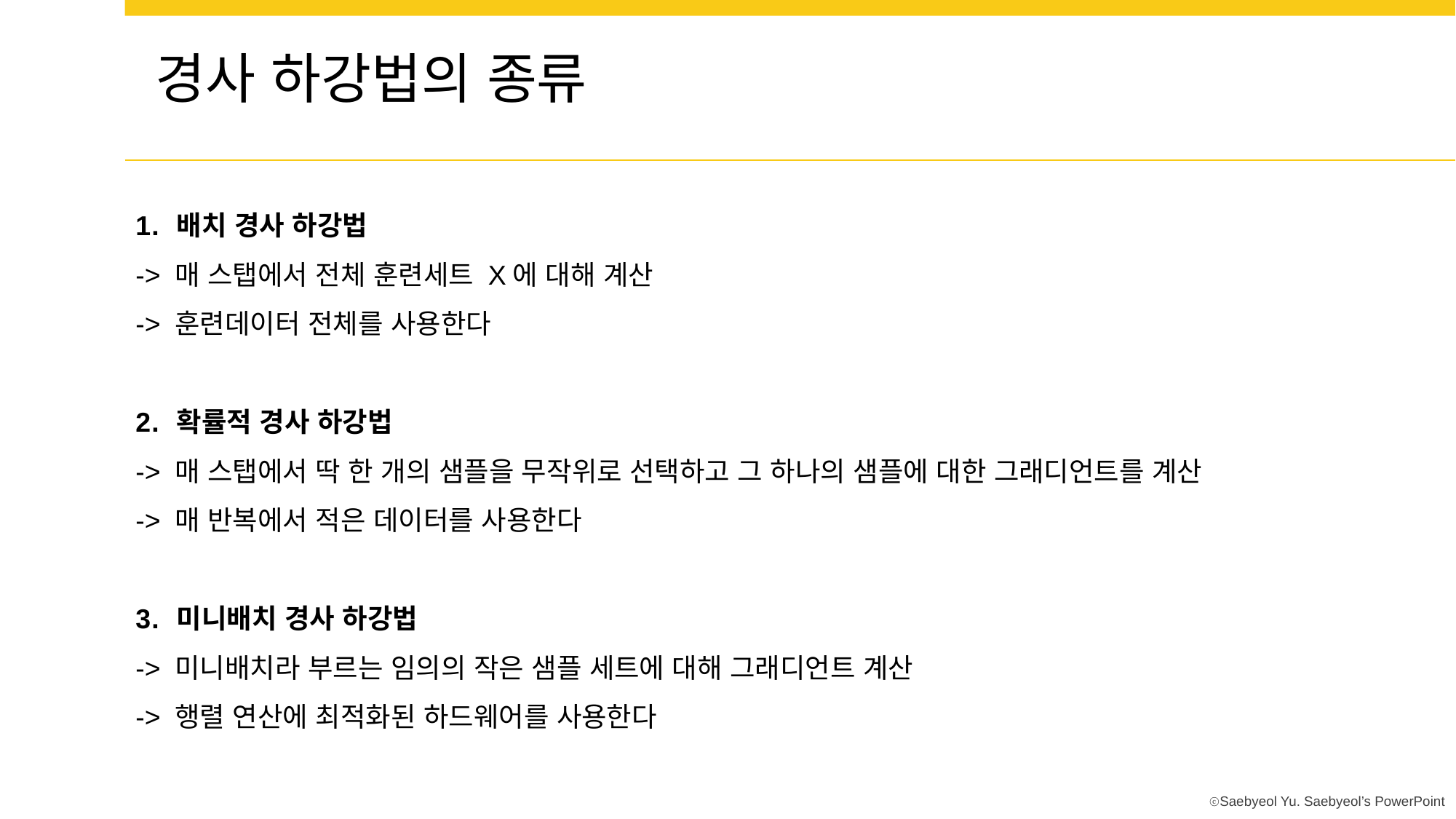

경사 하강법의 종류
배치 경사 하강법
-> 매 스탭에서 전체 훈련세트 X에 대해 계산
-> 훈련데이터 전체를 사용한다

확률적 경사 하강법
-> 매 스탭에서 딱 한 개의 샘플을 무작위로 선택하고 그 하나의 샘플에 대한 그래디언트를 계산
-> 매 반복에서 적은 데이터를 사용한다

미니배치 경사 하강법
-> 미니배치라 부르는 임의의 작은 샘플 세트에 대해 그래디언트 계산
-> 행렬 연산에 최적화된 하드웨어를 사용한다